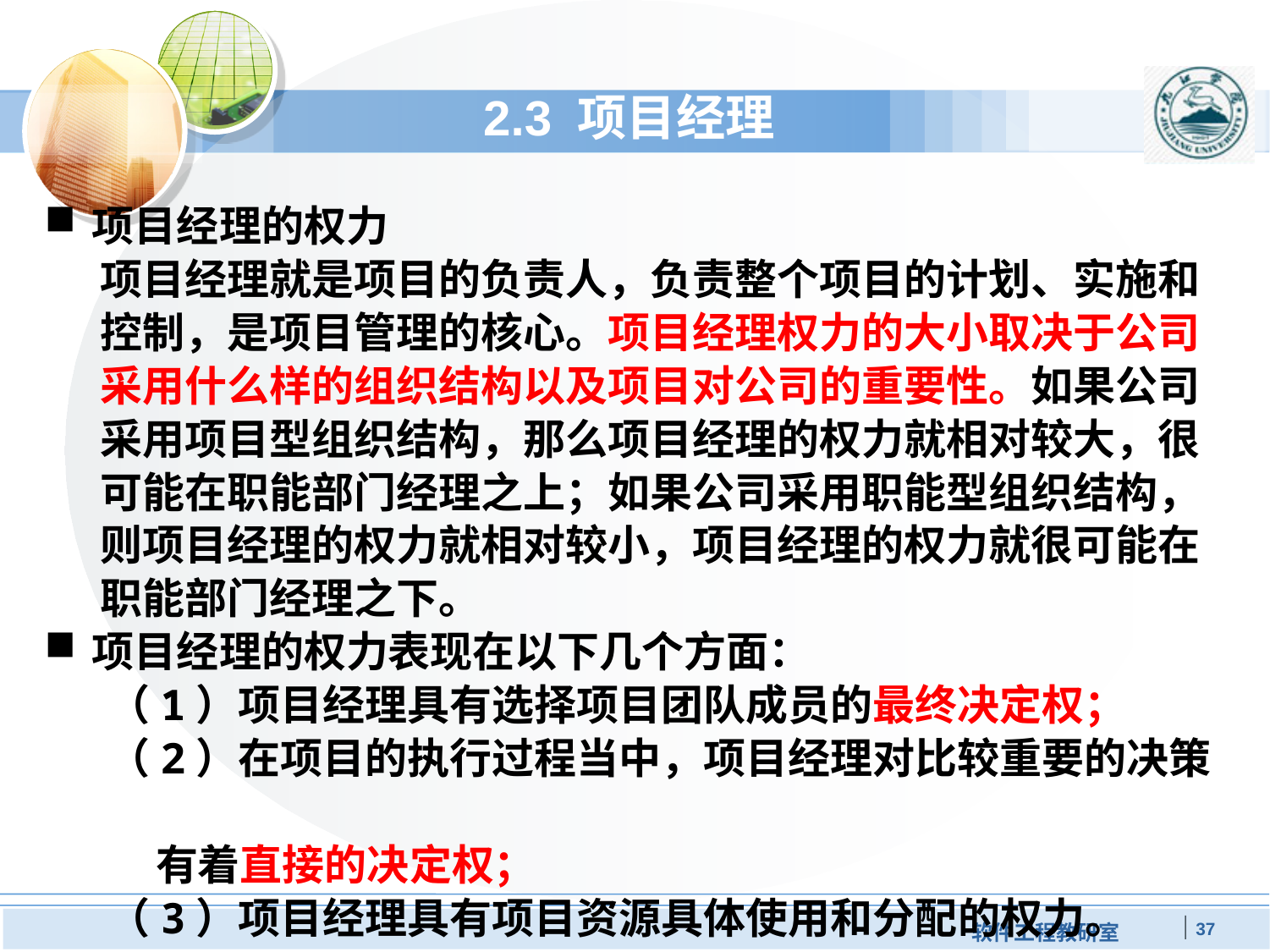

# 2.3 项目经理
项目经理的权力
项目经理就是项目的负责人，负责整个项目的计划、实施和控制，是项目管理的核心。项目经理权力的大小取决于公司采用什么样的组织结构以及项目对公司的重要性。如果公司采用项目型组织结构，那么项目经理的权力就相对较大，很可能在职能部门经理之上；如果公司采用职能型组织结构，则项目经理的权力就相对较小，项目经理的权力就很可能在职能部门经理之下。
项目经理的权力表现在以下几个方面：
（1）项目经理具有选择项目团队成员的最终决定权；
（2）在项目的执行过程当中，项目经理对比较重要的决策
     有着直接的决定权；
（3）项目经理具有项目资源具体使用和分配的权力。